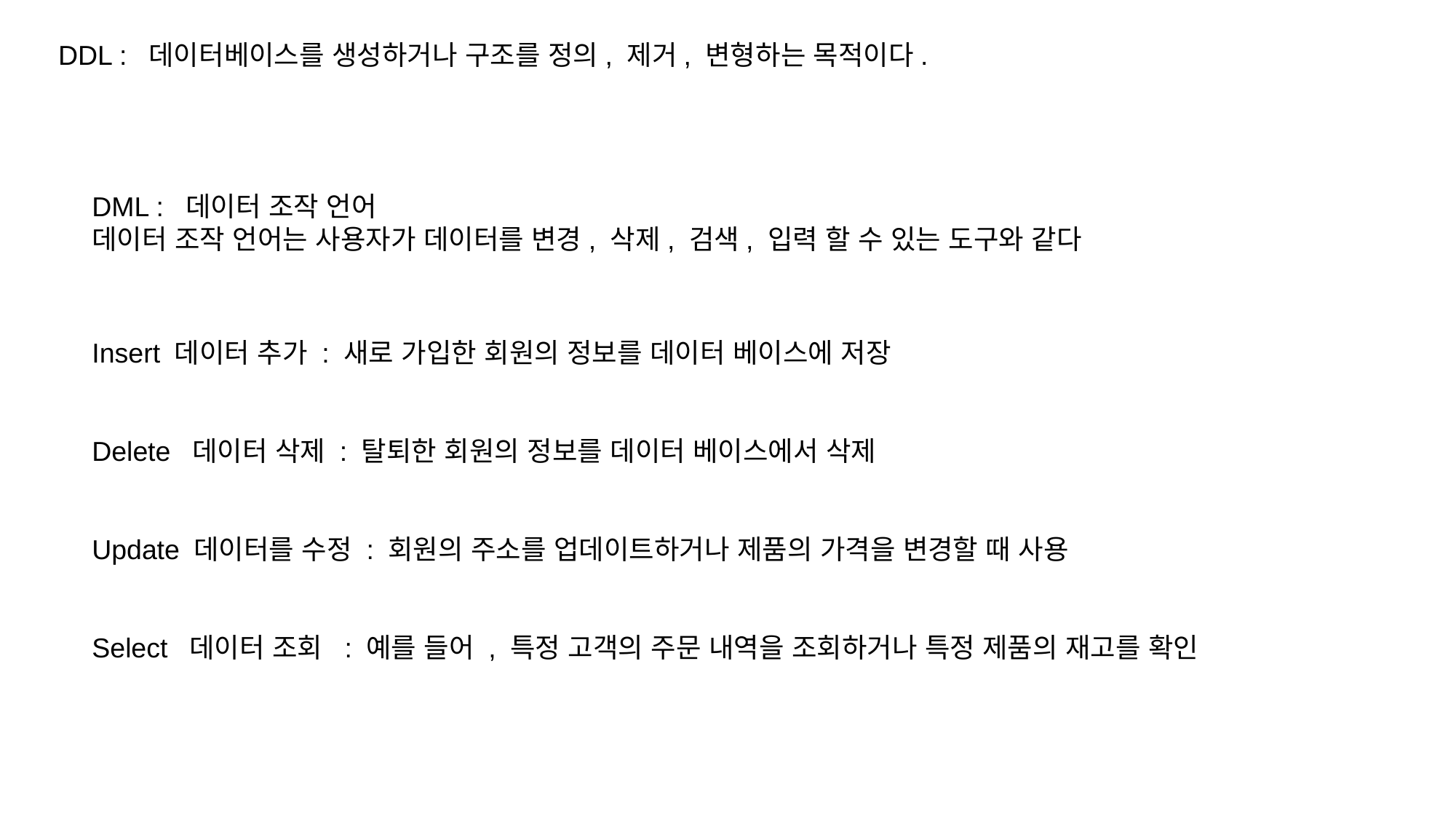

DDL :  데이터베이스를 생성하거나 구조를 정의, 제거, 변형하는 목적이다.
DML :  데이터 조작 언어
데이터 조작 언어는 사용자가 데이터를 변경, 삭제, 검색, 입력 할 수 있는 도구와 같다
Insert 데이터 추가 : 새로 가입한 회원의 정보를 데이터 베이스에 저장
Delete  데이터 삭제 : 탈퇴한 회원의 정보를 데이터 베이스에서 삭제
Update 데이터를 수정 : 회원의 주소를 업데이트하거나 제품의 가격을 변경할 때 사용
Select  데이터 조회  : 예를 들어 , 특정 고객의 주문 내역을 조회하거나 특정 제품의 재고를 확인